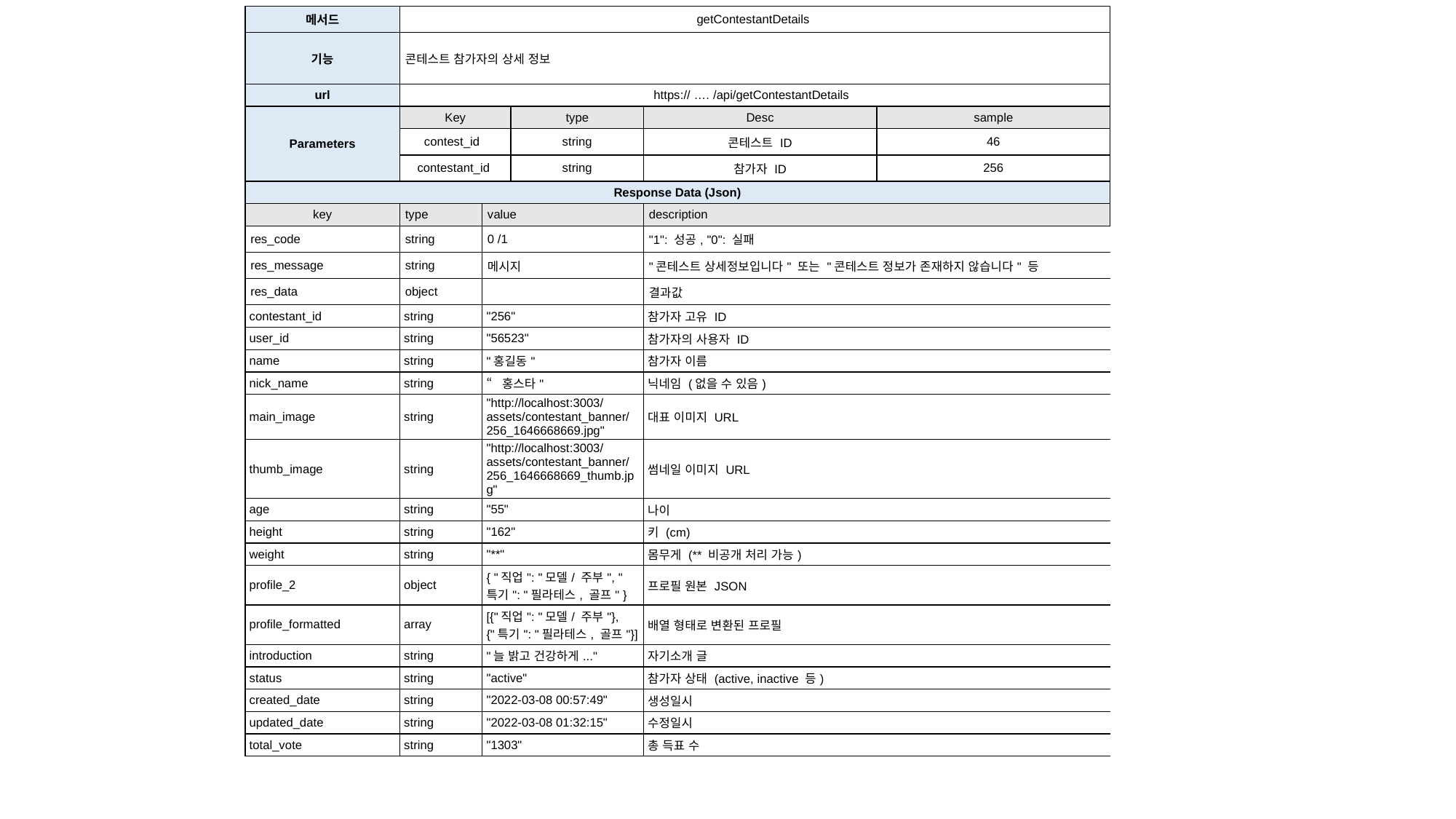

| 메서드 | getContestantDetails |  |  |  |  |
| --- | --- | --- | --- | --- | --- |
| 기능 | 콘테스트 참가자의 상세 정보 |  |  |  |  |
| url | https:// …. /api/getContestantDetails |  |  |  |  |
| Parameters | Key | type | type | Desc | sample |
|  | contest\_id | String | string | 콘테스트 ID | 46 |
|  | contestant\_id |  | string | 참가자 ID | 256 |
| Response Data (Json) |  |  |  |  |  |
| key | type | value |  | description |  |
| res\_code | string | 0 /1 | "1": 성공, "0": 실패 | "1": 성공, "0": 실패 |  |
| res\_message | string | 메시지 | "콘테스트 상세정보입니다" 또는 "콘테스트 정보가 존재하지 않습니다" 등 | "콘테스트 상세정보입니다" 또는 "콘테스트 정보가 존재하지 않습니다" 등 |  |
| res\_data | object |  | 결과값 | 결과값 |  |
| contestant\_id | string | "256" |  | 참가자 고유 ID |  |
| user\_id | string | "56523" |  | 참가자의 사용자 ID |  |
| name | string | "홍길동" |  | 참가자 이름 |  |
| nick\_name | string | “홍스타" |  | 닉네임 (없을 수 있음) |  |
| main\_image | string | "http://localhost:3003/assets/contestant\_banner/256\_1646668669.jpg" |  | 대표 이미지 URL |  |
| thumb\_image | string | "http://localhost:3003/assets/contestant\_banner/256\_1646668669\_thumb.jpg" |  | 썸네일 이미지 URL |  |
| age | string | "55" |  | 나이 |  |
| height | string | "162" |  | 키 (cm) |  |
| weight | string | "\*\*" |  | 몸무게 (\*\* 비공개 처리 가능) |  |
| profile\_2 | object | { "직업": "모델/ 주부", "특기": "필라테스, 골프" } |  | 프로필 원본 JSON |  |
| profile\_formatted | array | [{"직업": "모델/ 주부"}, {"특기": "필라테스, 골프"}] |  | 배열 형태로 변환된 프로필 |  |
| introduction | string | "늘 밝고 건강하게..." |  | 자기소개 글 |  |
| status | string | "active" |  | 참가자 상태 (active, inactive 등) |  |
| created\_date | string | "2022-03-08 00:57:49" |  | 생성일시 |  |
| updated\_date | string | "2022-03-08 01:32:15" |  | 수정일시 |  |
| total\_vote | string | "1303" |  | 총 득표 수 |  |